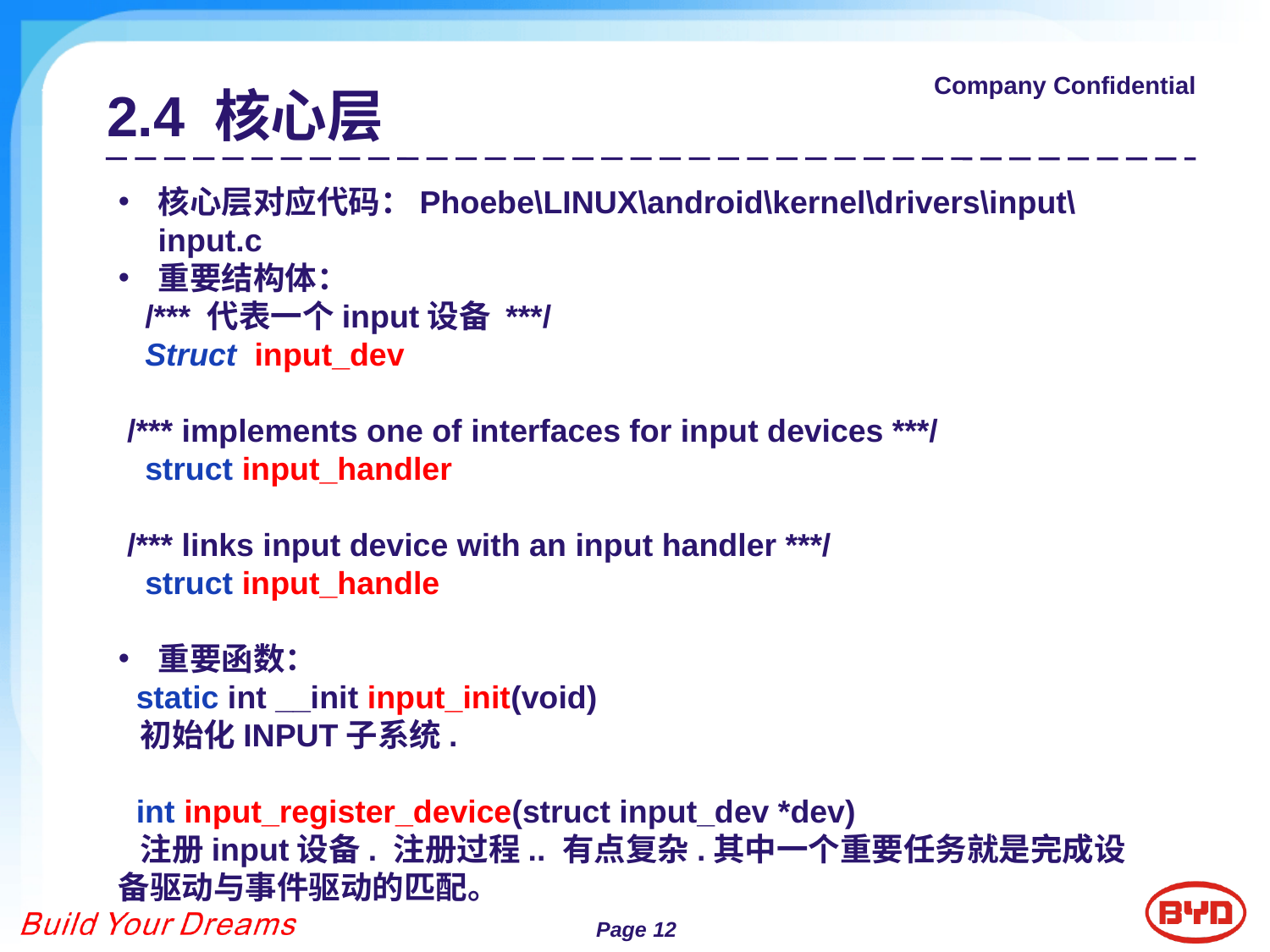

2.4 核心层
核心层对应代码：Phoebe\LINUX\android\kernel\drivers\input\input.c
重要结构体：
   /*** 代表一个input设备 ***/
   Struct  input_dev

 /*** implements one of interfaces for input devices ***/
   struct input_handler

 /*** links input device with an input handler ***/
   struct input_handle

重要函数：
  static int __init input_init(void)
  初始化INPUT子系统.

  int input_register_device(struct input_dev *dev)
  注册input设备. 注册过程.. 有点复杂.其中一个重要任务就是完成设备驱动与事件驱动的匹配。